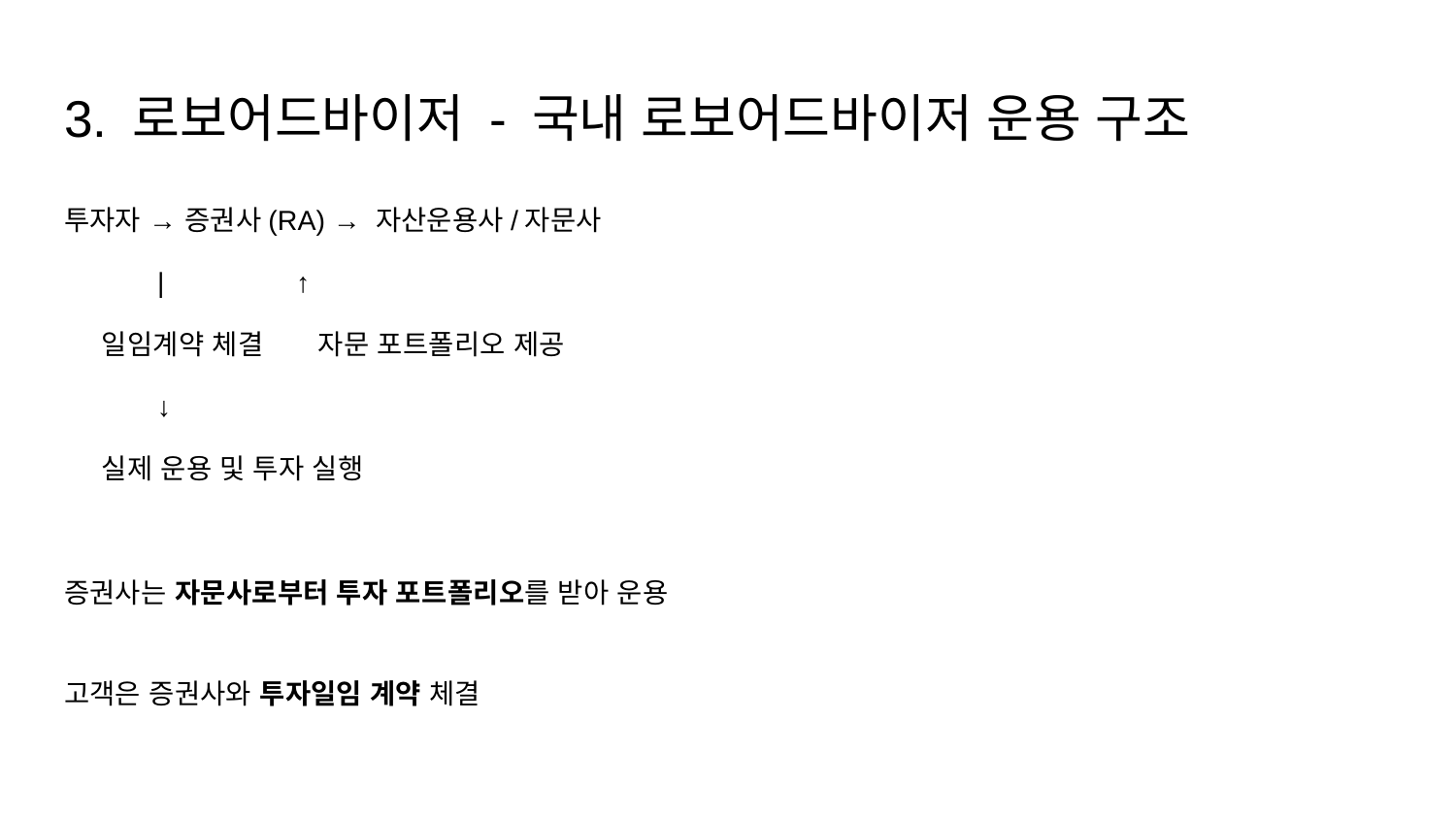

# 3. 로보어드바이저 - 국내 로보어드바이저 운용 구조
투자자 → 증권사(RA) → 자산운용사/자문사
            |                 ↑
    일임계약 체결       자문 포트폴리오 제공
            ↓
    실제 운용 및 투자 실행

증권사는 자문사로부터 투자 포트폴리오를 받아 운용
고객은 증권사와 투자일임 계약 체결